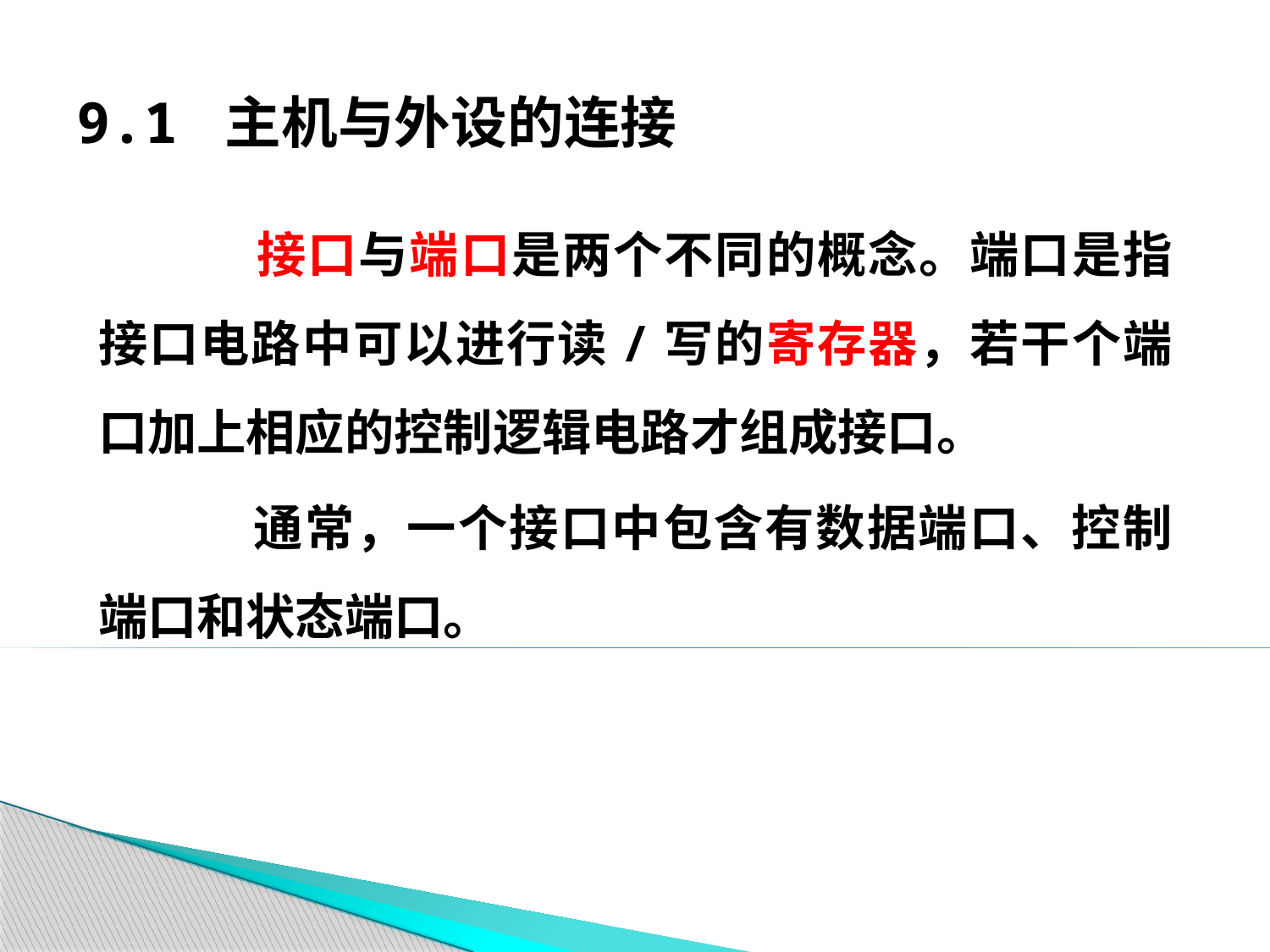

# 9.1 主机与外设的连接
 		 接口与端口是两个不同的概念。端口是指接口电路中可以进行读/写的寄存器，若干个端口加上相应的控制逻辑电路才组成接口。
		 通常，一个接口中包含有数据端口、控制端口和状态端口。